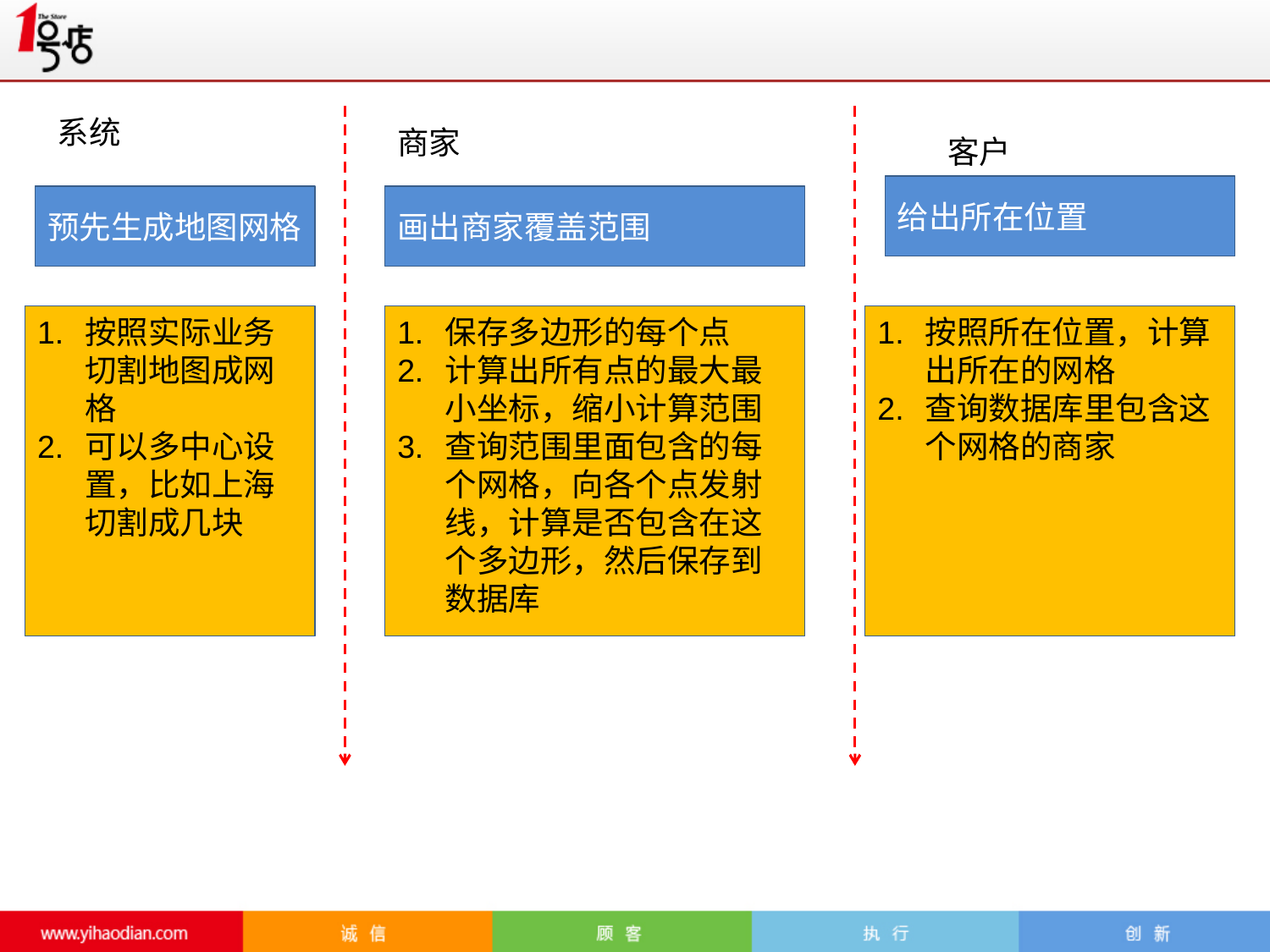

#
系统
商家
客户
给出所在位置
预先生成地图网格
画出商家覆盖范围
按照实际业务切割地图成网格
可以多中心设置，比如上海切割成几块
保存多边形的每个点
计算出所有点的最大最小坐标，缩小计算范围
查询范围里面包含的每个网格，向各个点发射线，计算是否包含在这个多边形，然后保存到数据库

按照所在位置，计算出所在的网格
查询数据库里包含这个网格的商家